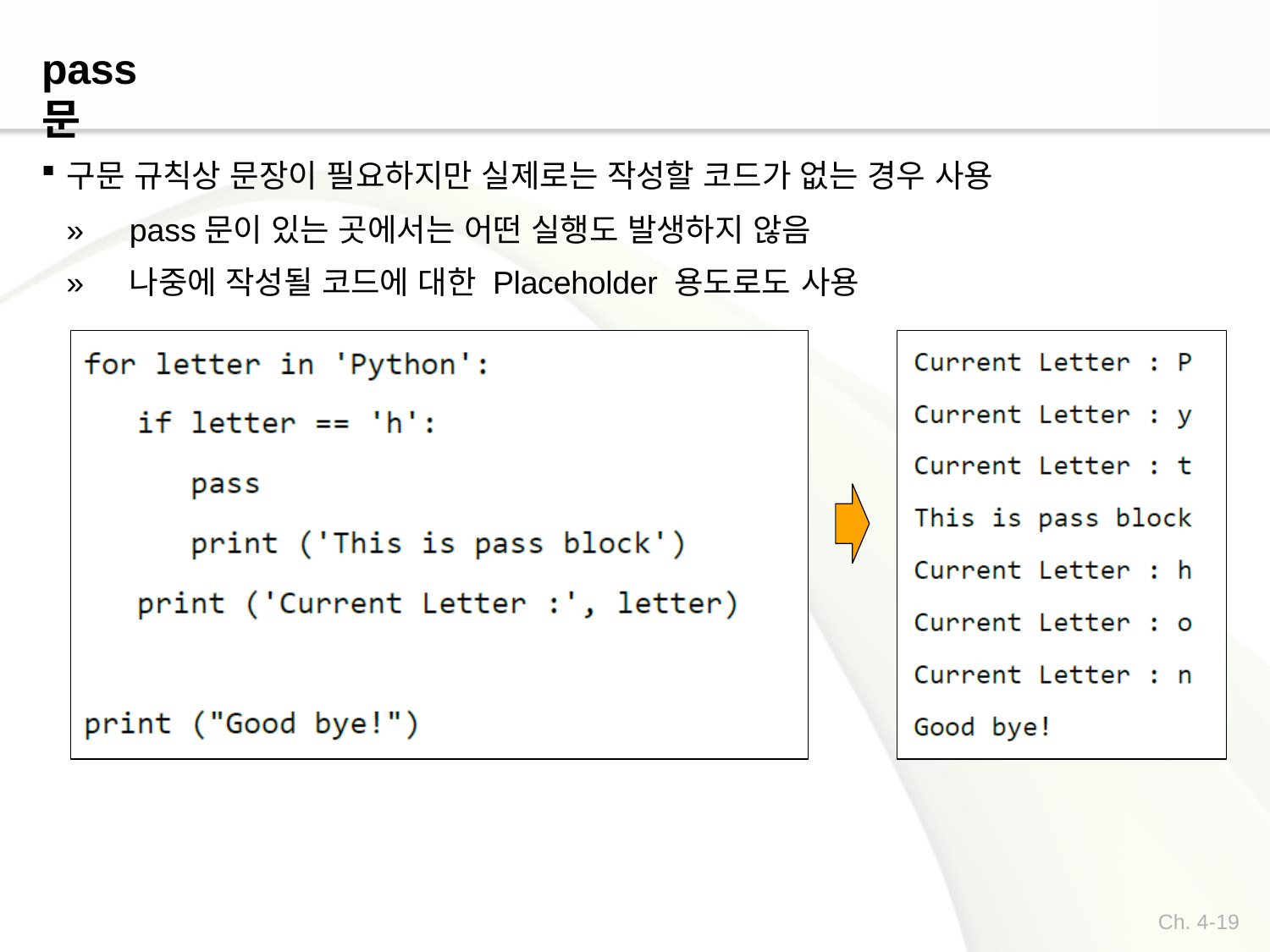

# pass 문
구문 규칙상 문장이 필요하지만 실제로는 작성할 코드가 없는 경우 사용
»	pass문이 있는 곳에서는 어떤 실행도 발생하지 않음
»	나중에 작성될 코드에 대한 Placeholder 용도로도 사용

Ch. 4-19